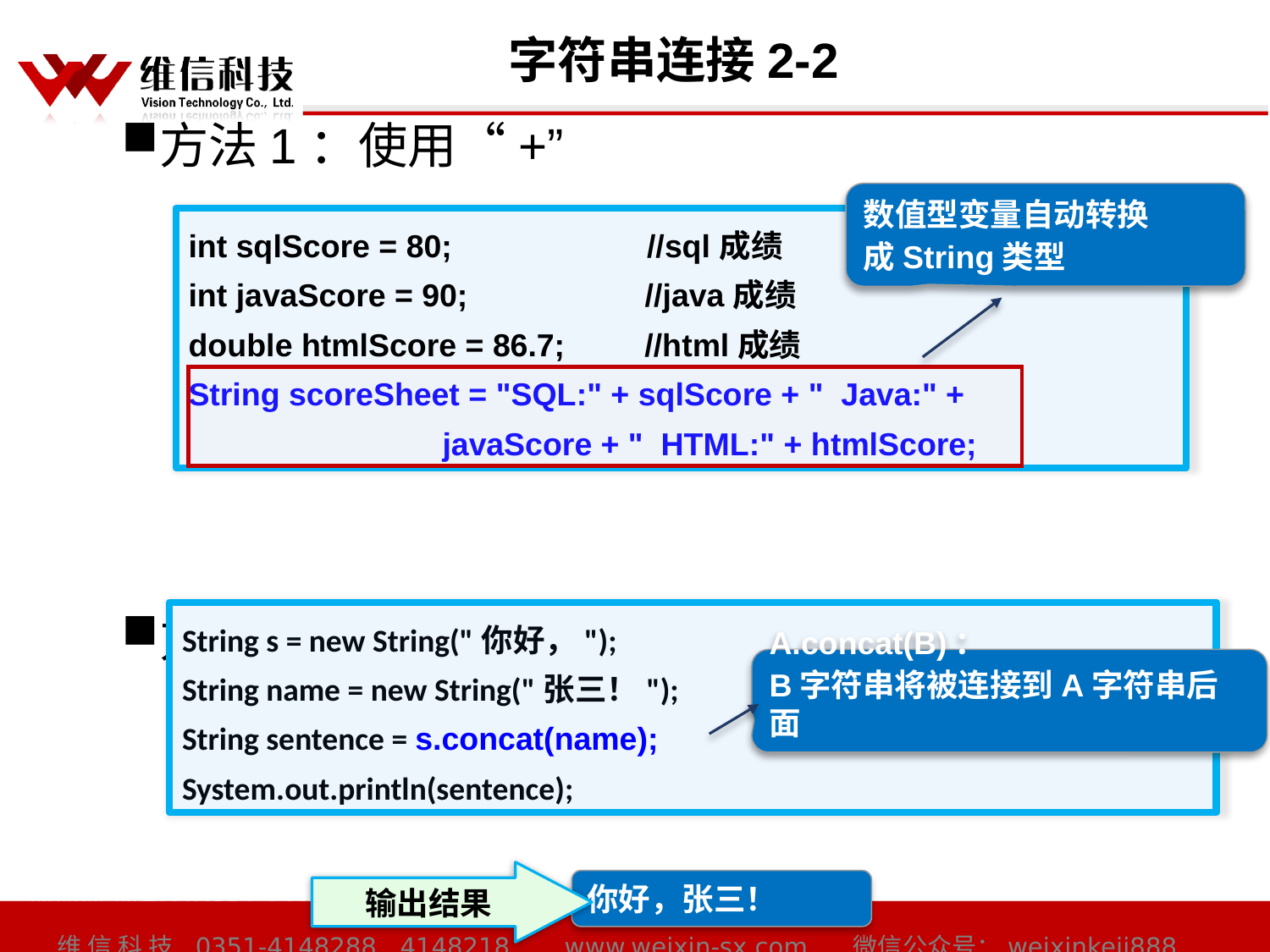

# 字符串连接2-2
方法1：使用“+”

方法2：使用String类的concat()方法
数值型变量自动转换
成String类型
int sqlScore = 80;                      //sql成绩
int javaScore = 90;                    //java成绩
double htmlScore = 86.7;         //html成绩
String scoreSheet = "SQL:" + sqlScore + "  Java:" + 			javaScore + "  HTML:" + htmlScore;

String s = new String("你好，");
String name = new String("张三！");
String sentence = s.concat(name);
System.out.println(sentence);
A.concat(B)：
B字符串将被连接到A字符串后面
输出结果
你好，张三！